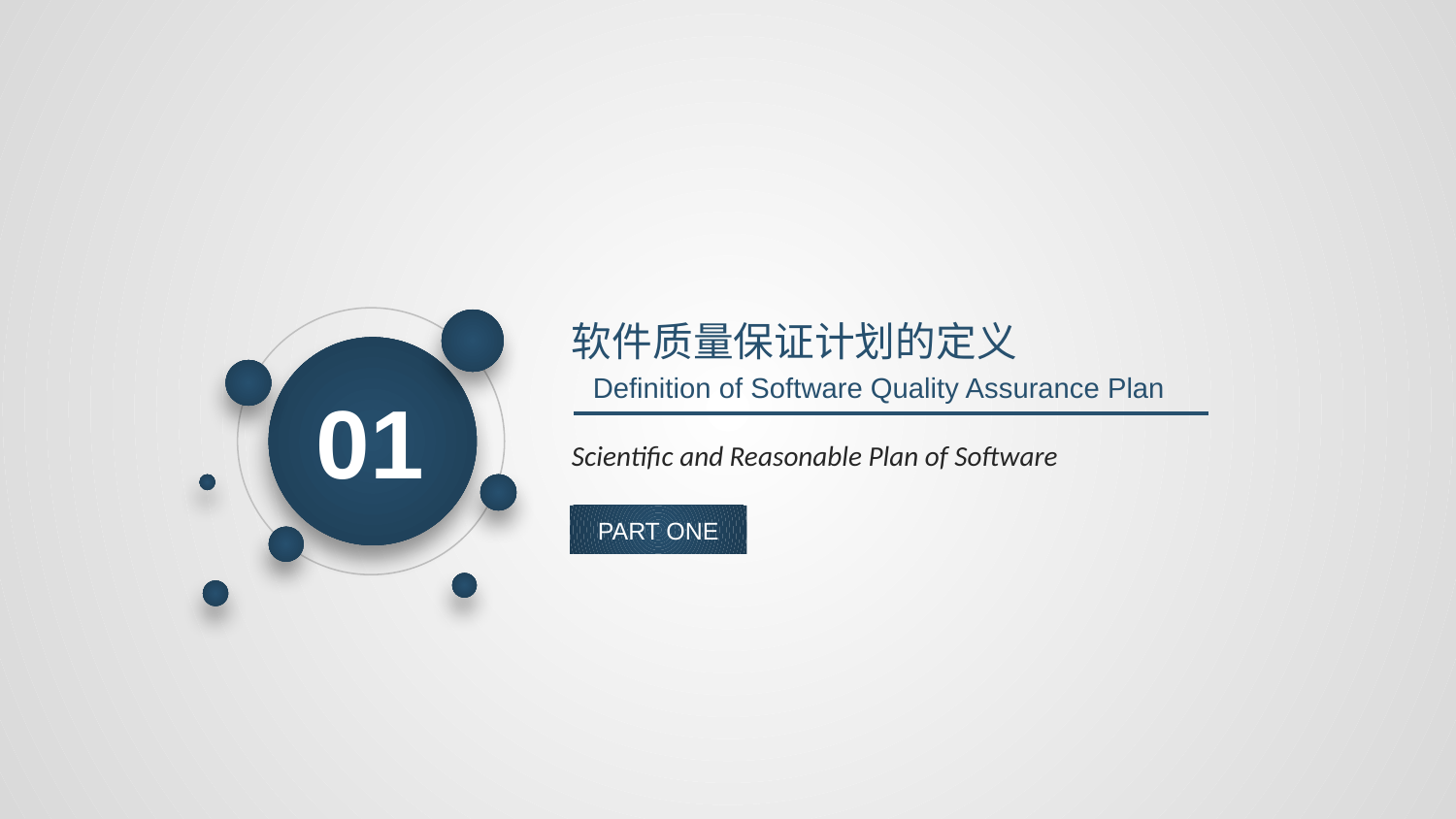

软件质量保证计划的定义

Definition of Software Quality Assurance Plan
01
Scientific and Reasonable Plan of Software

PART ONE